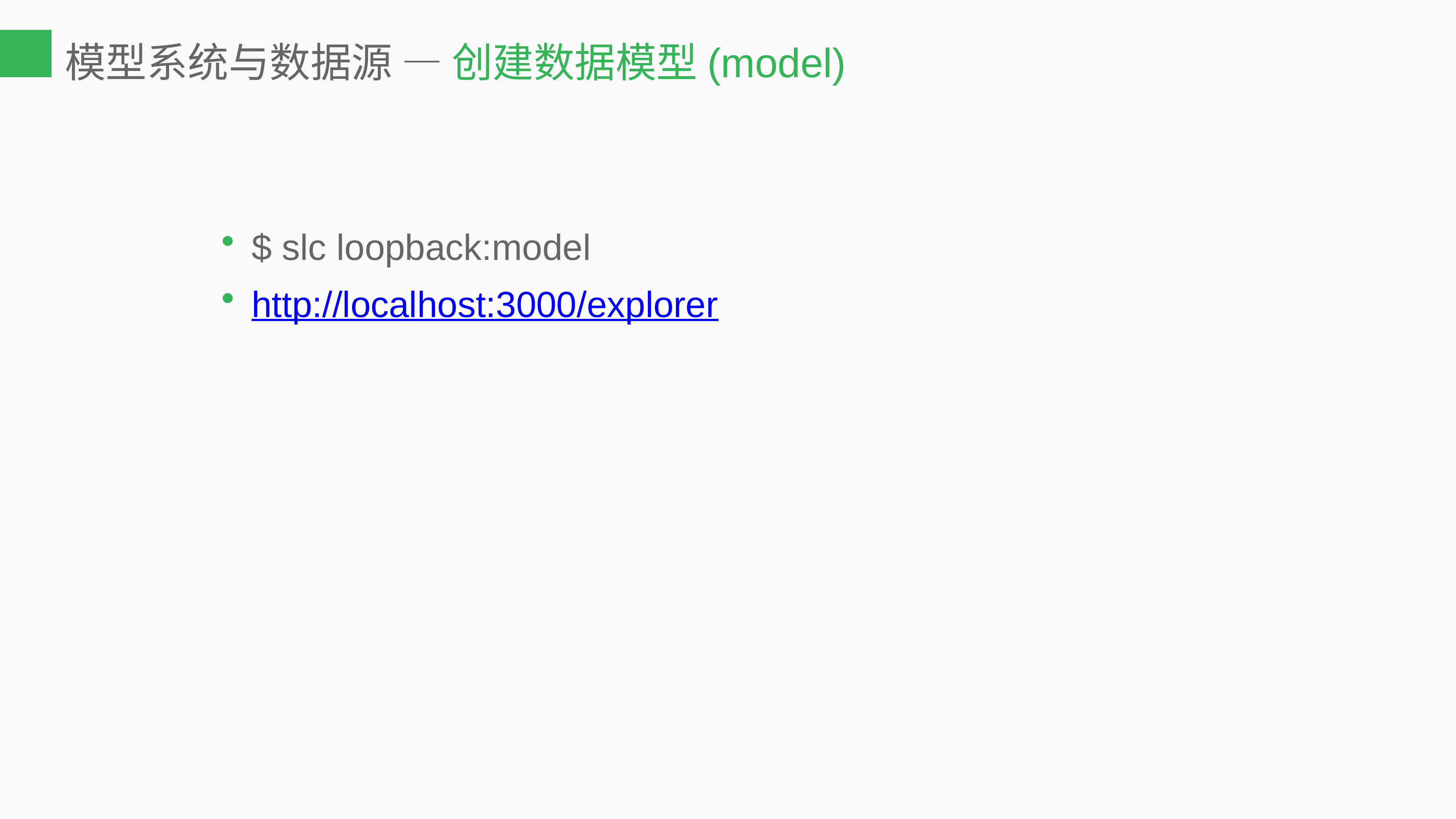

模型系统与数据源 — 创建数据模型(model)
$ slc loopback:model
http://localhost:3000/explorer